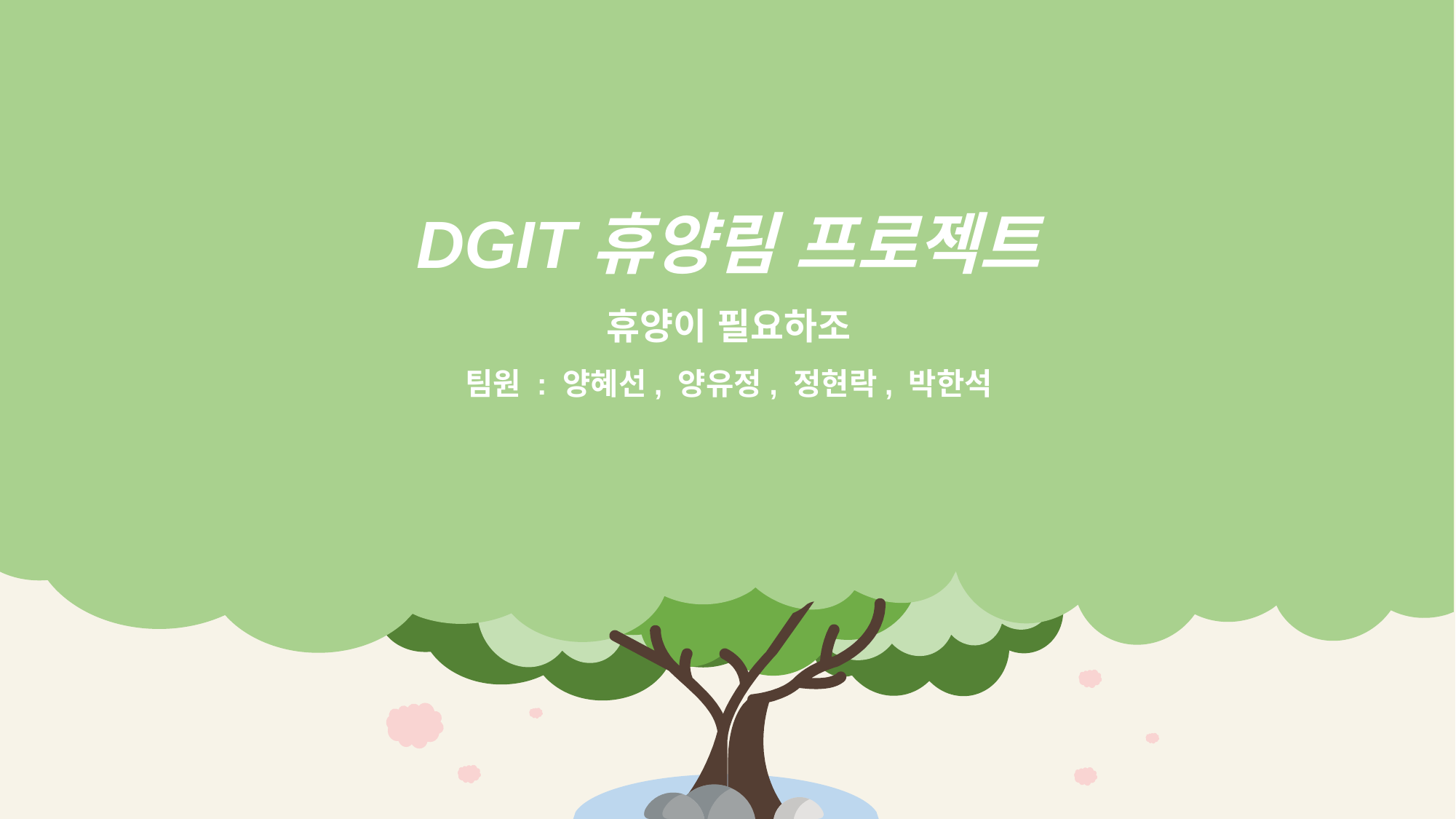

DGIT휴양림 프로젝트
휴양이 필요하조
팀원 : 양혜선, 양유정, 정현락, 박한석